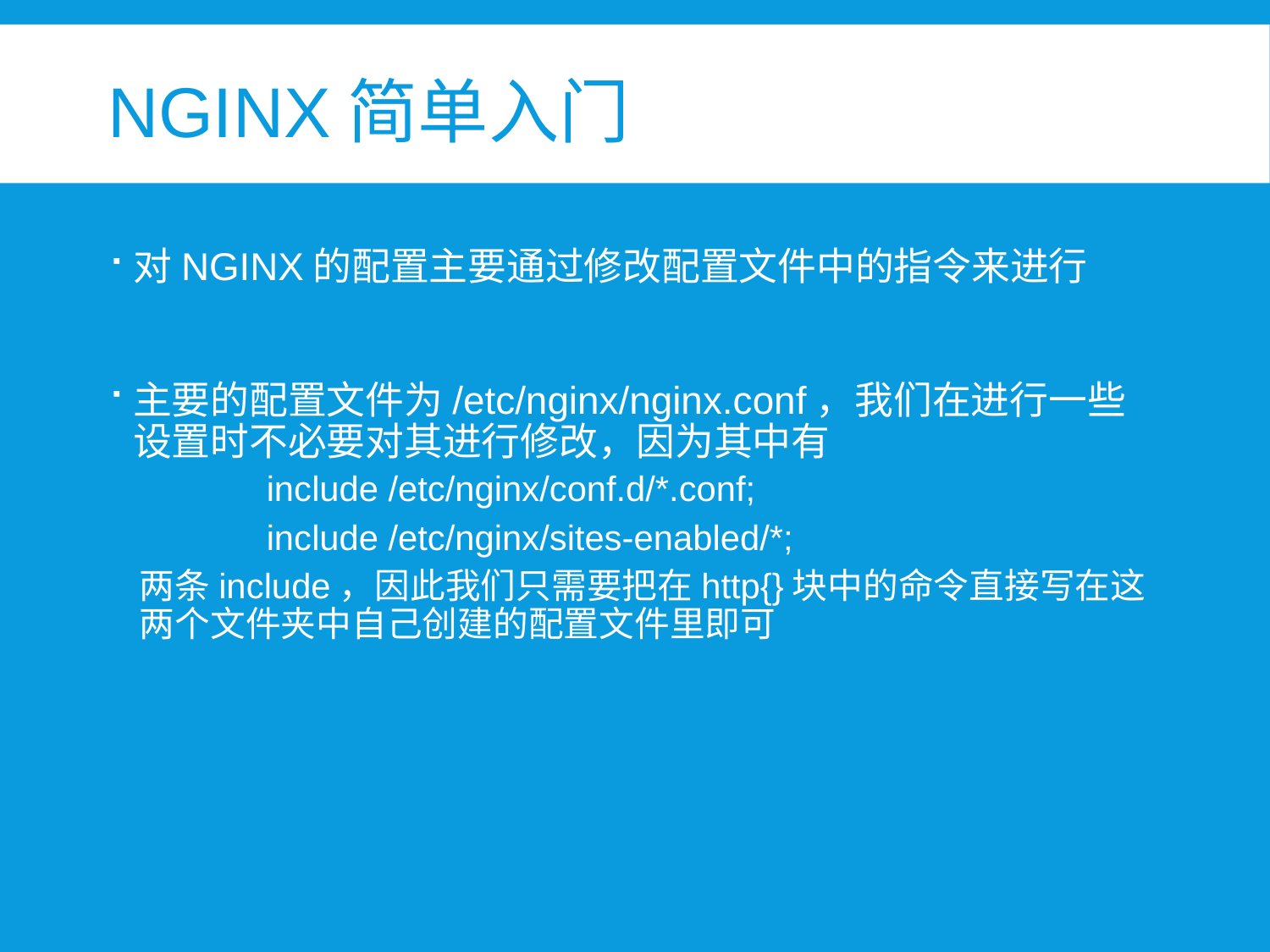

# Nginx简单入门
对NGINX的配置主要通过修改配置文件中的指令来进行

主要的配置文件为/etc/nginx/nginx.conf，我们在进行一些设置时不必要对其进行修改，因为其中有
	include /etc/nginx/conf.d/*.conf;
	include /etc/nginx/sites-enabled/*;
两条include，因此我们只需要把在http{}块中的命令直接写在这两个文件夹中自己创建的配置文件里即可